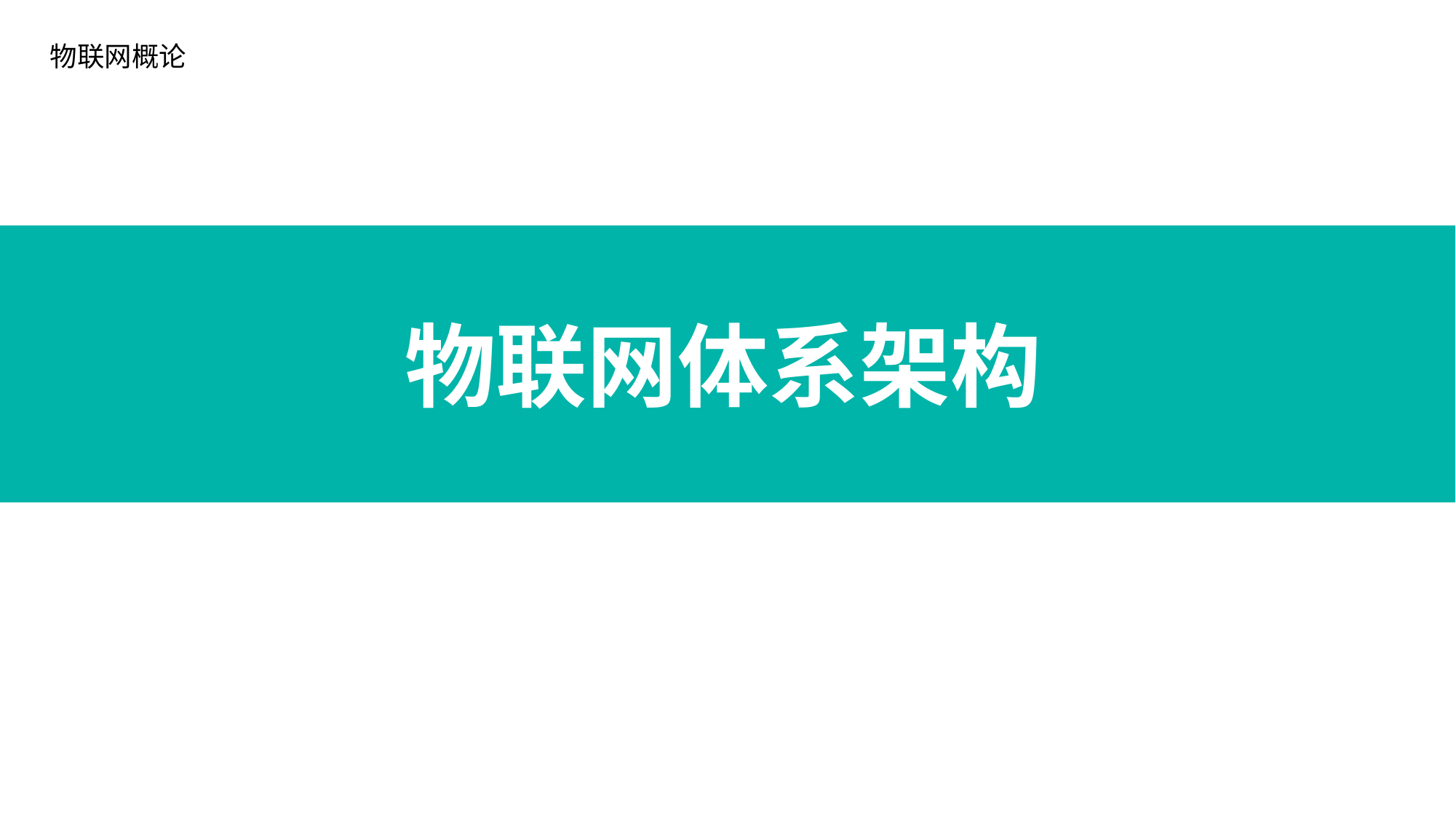

物联网概论

物联网体系架构
组  织  学  和   胚   胎    学